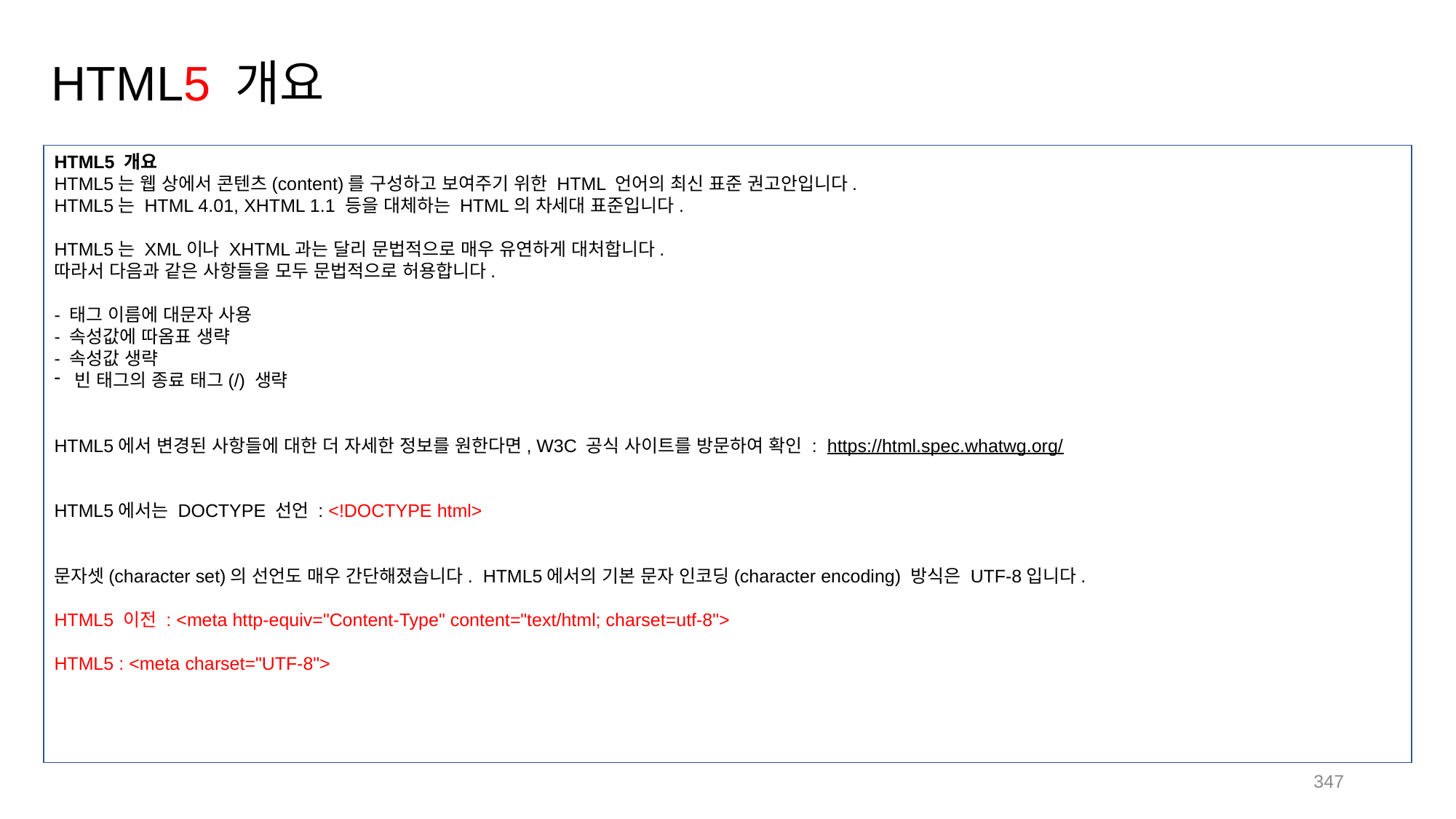

# HTML5 개요
HTML5 개요
HTML5는 웹 상에서 콘텐츠(content)를 구성하고 보여주기 위한 HTML 언어의 최신 표준 권고안입니다.
HTML5는 HTML 4.01, XHTML 1.1 등을 대체하는 HTML의 차세대 표준입니다.

HTML5는 XML이나 XHTML과는 달리 문법적으로 매우 유연하게 대처합니다.
따라서 다음과 같은 사항들을 모두 문법적으로 허용합니다.

- 태그 이름에 대문자 사용
- 속성값에 따옴표 생략
- 속성값 생략
빈 태그의 종료 태그(/) 생략

HTML5에서 변경된 사항들에 대한 더 자세한 정보를 원한다면, W3C 공식 사이트를 방문하여 확인 :  https://html.spec.whatwg.org/

HTML5에서는 DOCTYPE 선언 : <!DOCTYPE html>

문자셋(character set)의 선언도 매우 간단해졌습니다.  HTML5에서의 기본 문자 인코딩(character encoding) 방식은 UTF-8입니다.

HTML5 이전 : <meta http-equiv="Content-Type" content="text/html; charset=utf-8">

HTML5 : <meta charset="UTF-8">
347